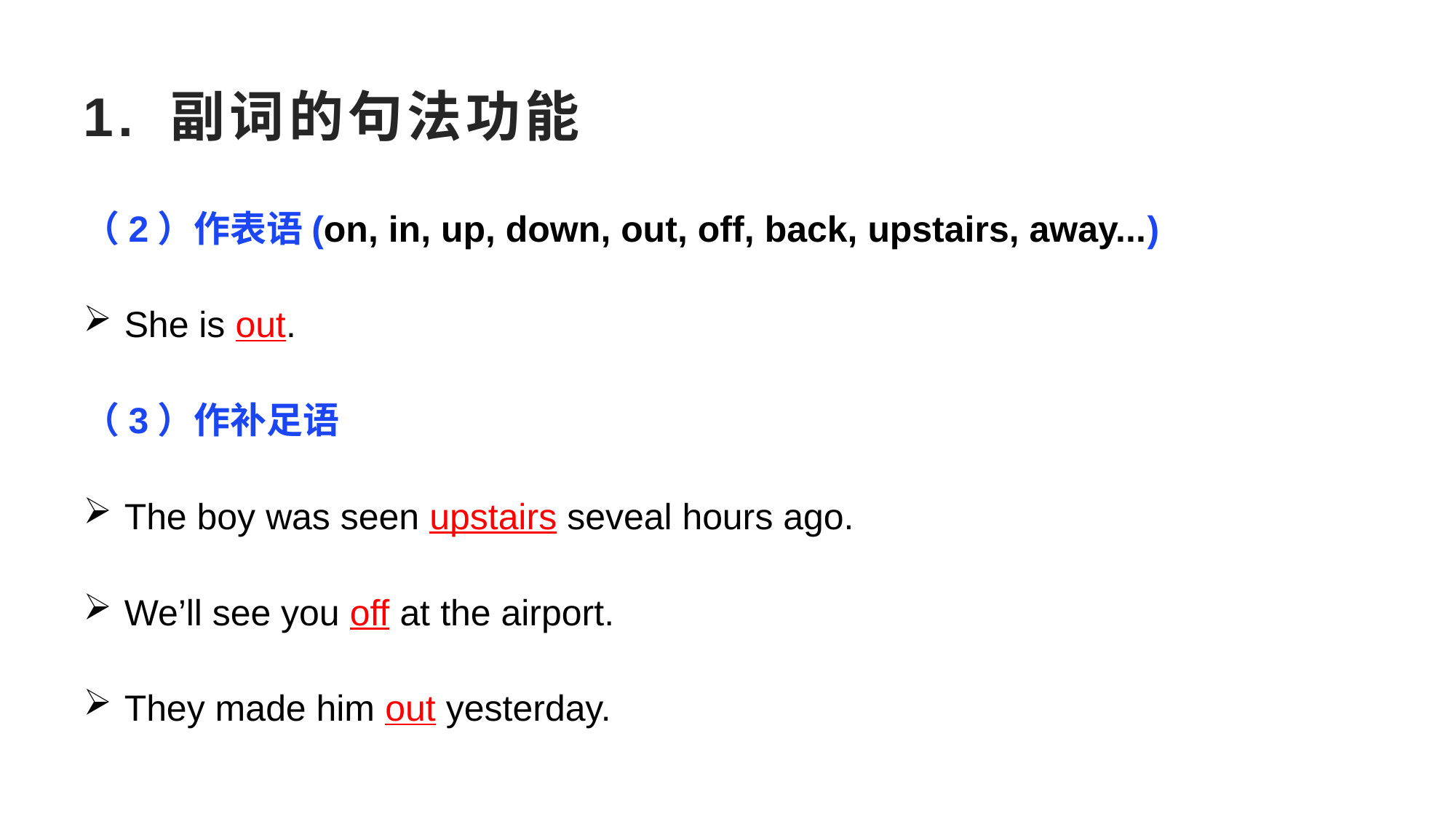

1. 副词的句法功能
（2）作表语(on, in, up, down, out, off, back, upstairs, away...)
She is out.
（3）作补足语
The boy was seen upstairs seveal hours ago.
We’ll see you off at the airport.
They made him out yesterday.